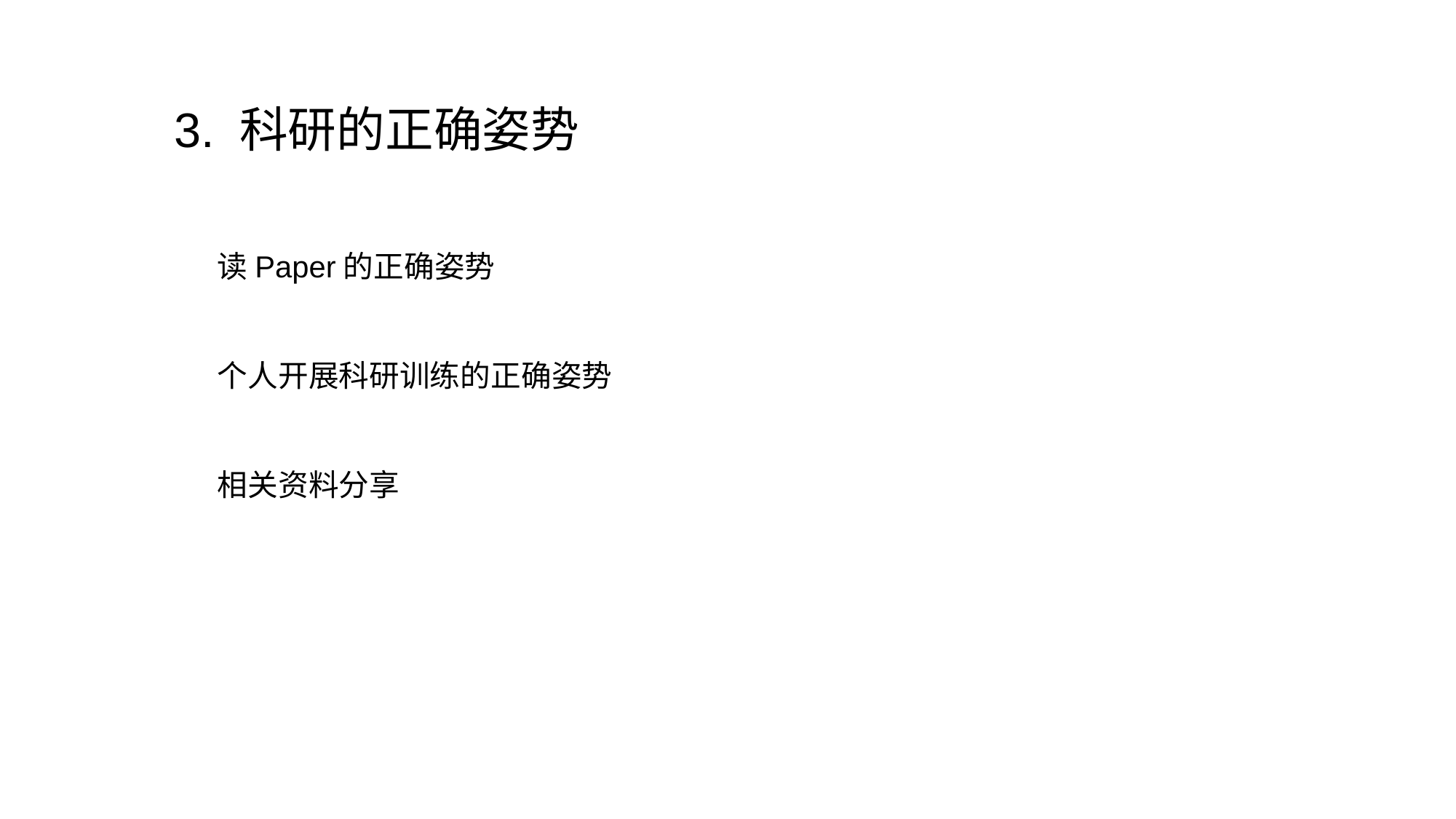

3. 科研的正确姿势
读Paper的正确姿势

个人开展科研训练的正确姿势

相关资料分享